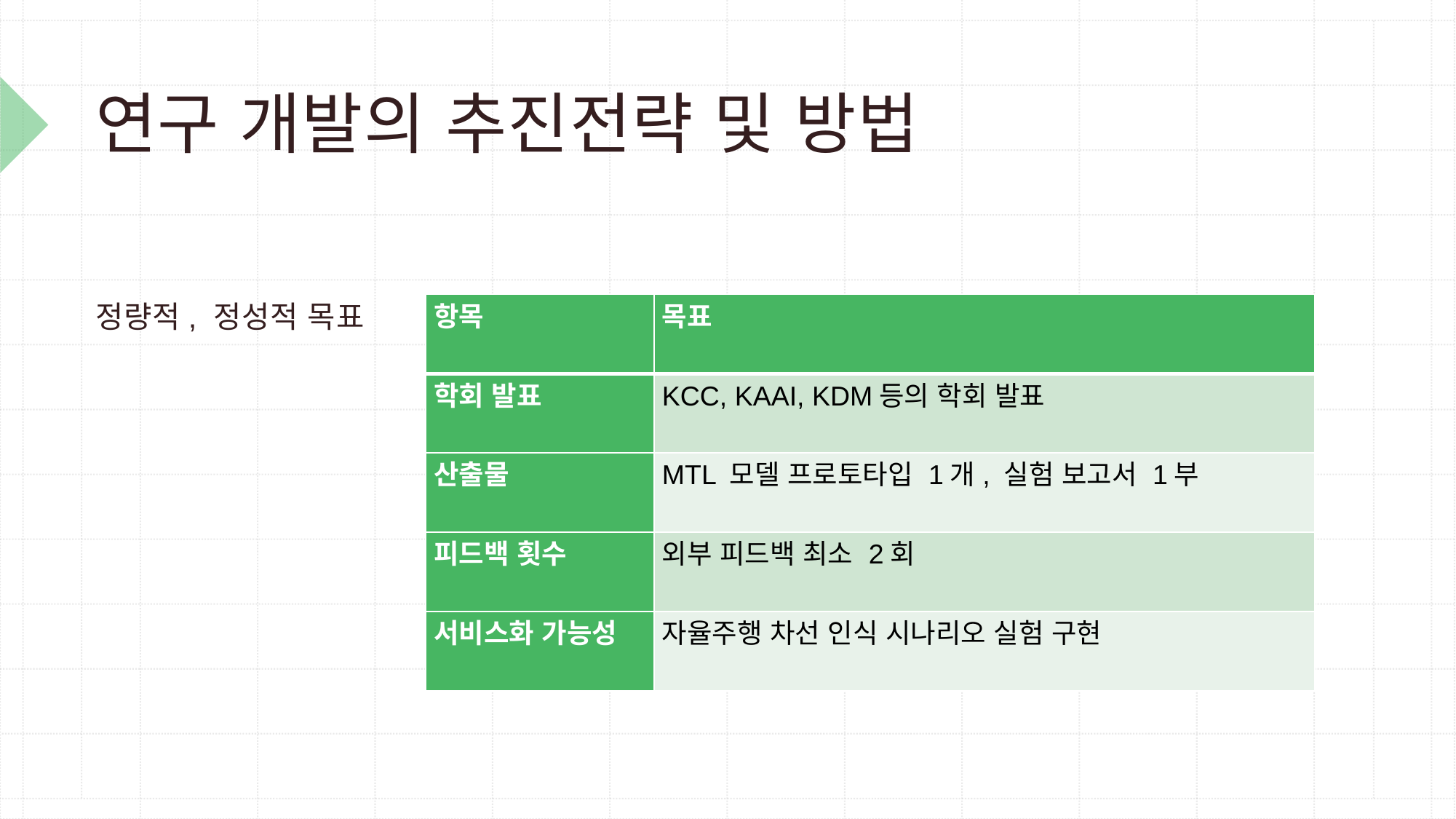

# 연구 개발의 추진전략 및 방법
정량적, 정성적 목표
| 항목 | 목표 |
| --- | --- |
| 학회 발표 | KCC, KAAI, KDM등의 학회 발표 |
| 산출물 | MTL 모델 프로토타입 1개, 실험 보고서 1부 |
| 피드백 횟수 | 외부 피드백 최소 2회 |
| 서비스화 가능성 | 자율주행 차선 인식 시나리오 실험 구현 |